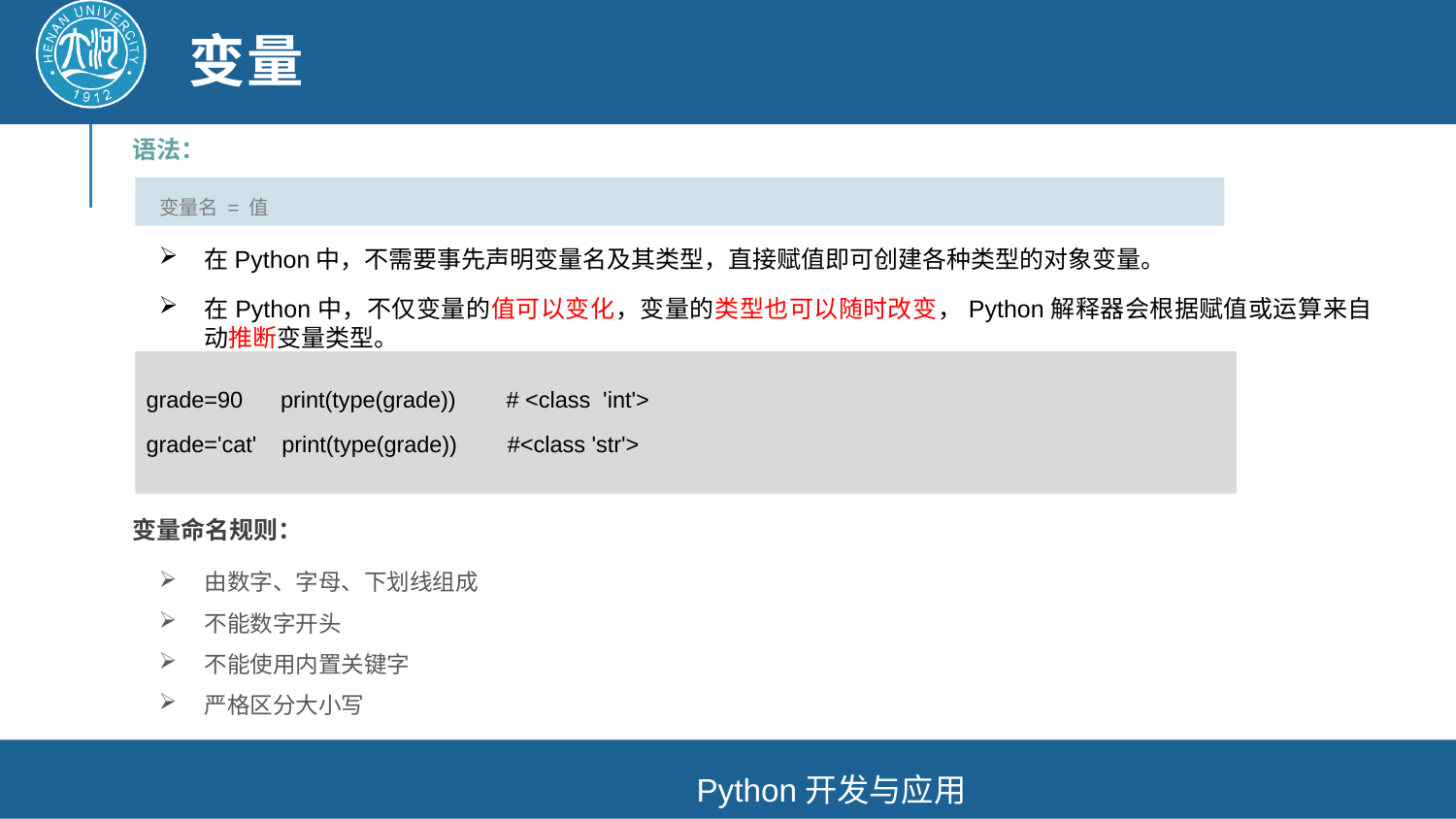

# 变量
语法：
  变量名 = 值
在Python中，不需要事先声明变量名及其类型，直接赋值即可创建各种类型的对象变量。
在Python中，不仅变量的值可以变化，变量的类型也可以随时改变，Python解释器会根据赋值或运算来自动推断变量类型。

grade=90      print(type(grade))        # <class  'int'>
grade='cat'    print(type(grade))        #<class 'str'>
变量命名规则：
由数字、字母、下划线组成
不能数字开头
不能使用内置关键字
严格区分大小写

Python开发与应用
9